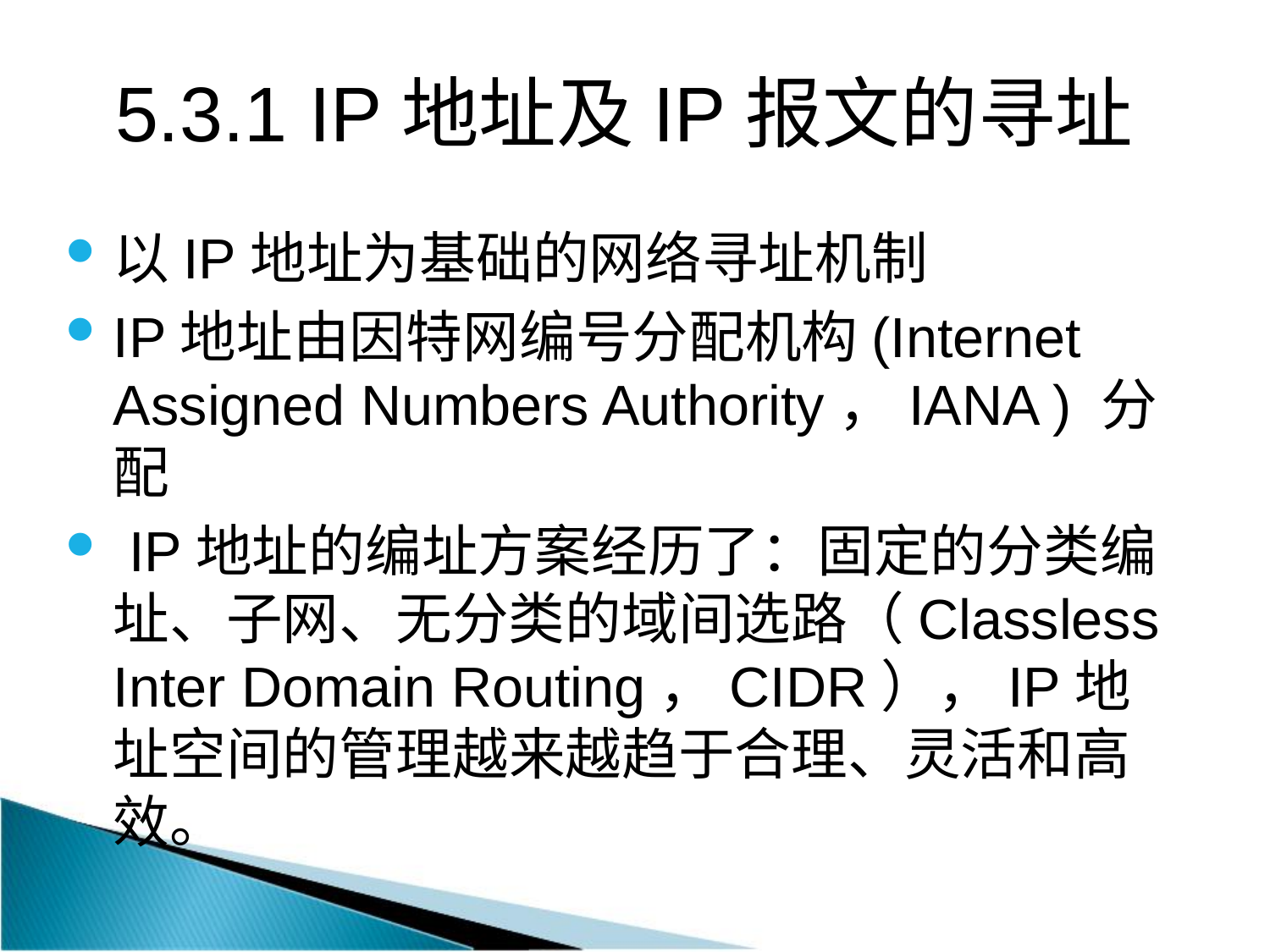

# 5.3.1 IP地址及IP报文的寻址
以IP地址为基础的网络寻址机制
IP地址由因特网编号分配机构(Internet Assigned Numbers Authority，IANA ) 分配
 IP地址的编址方案经历了：固定的分类编址、子网、无分类的域间选路（Classless Inter Domain Routing，CIDR），IP地址空间的管理越来越趋于合理、灵活和高效。